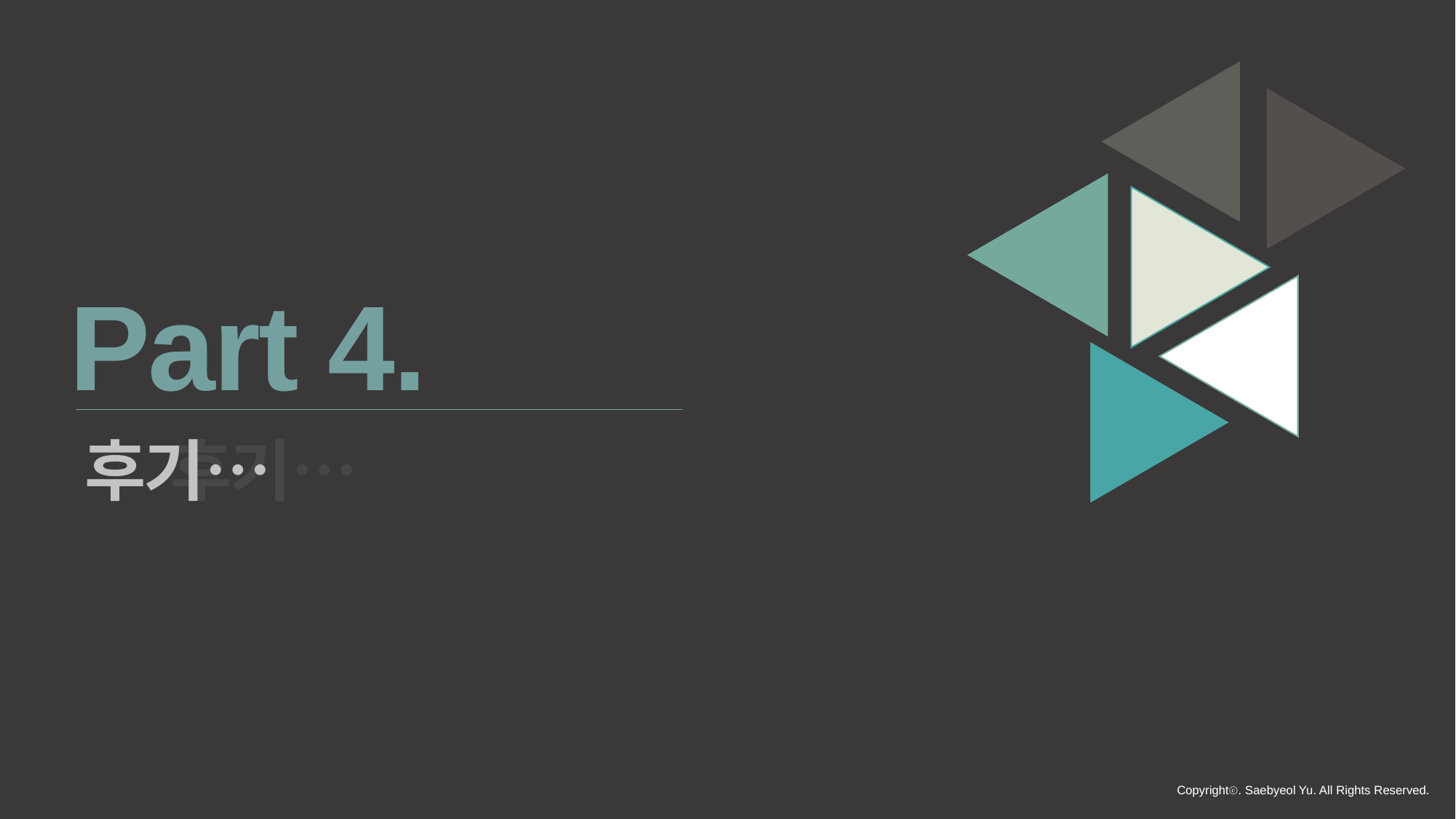

Part 4.
후기…
후기…
Copyrightⓒ. Saebyeol Yu. All Rights Reserved.